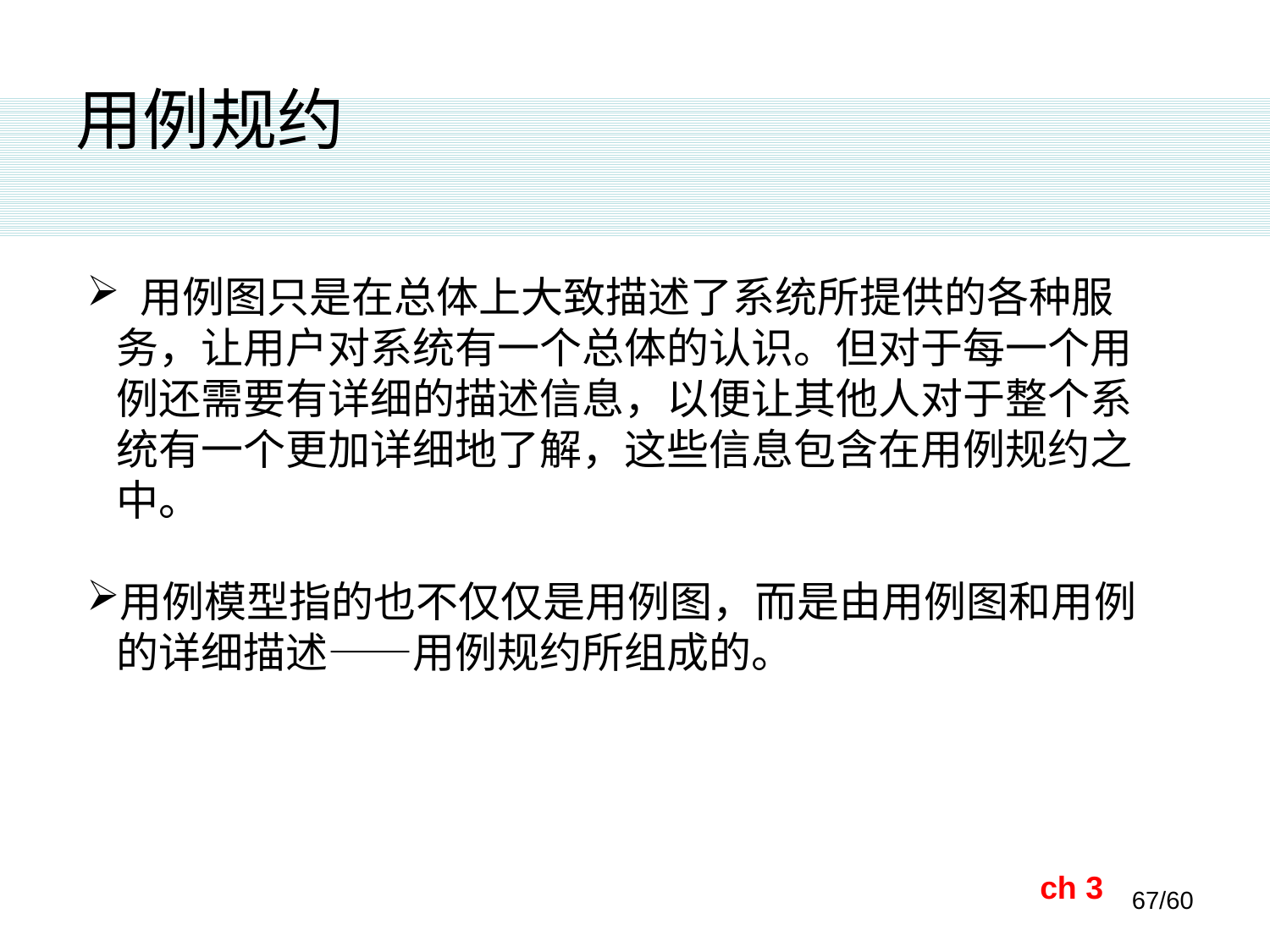

用例规约
 用例图只是在总体上大致描述了系统所提供的各种服务，让用户对系统有一个总体的认识。但对于每一个用例还需要有详细的描述信息，以便让其他人对于整个系统有一个更加详细地了解，这些信息包含在用例规约之中。

用例模型指的也不仅仅是用例图，而是由用例图和用例的详细描述——用例规约所组成的。
ch 3
67/60